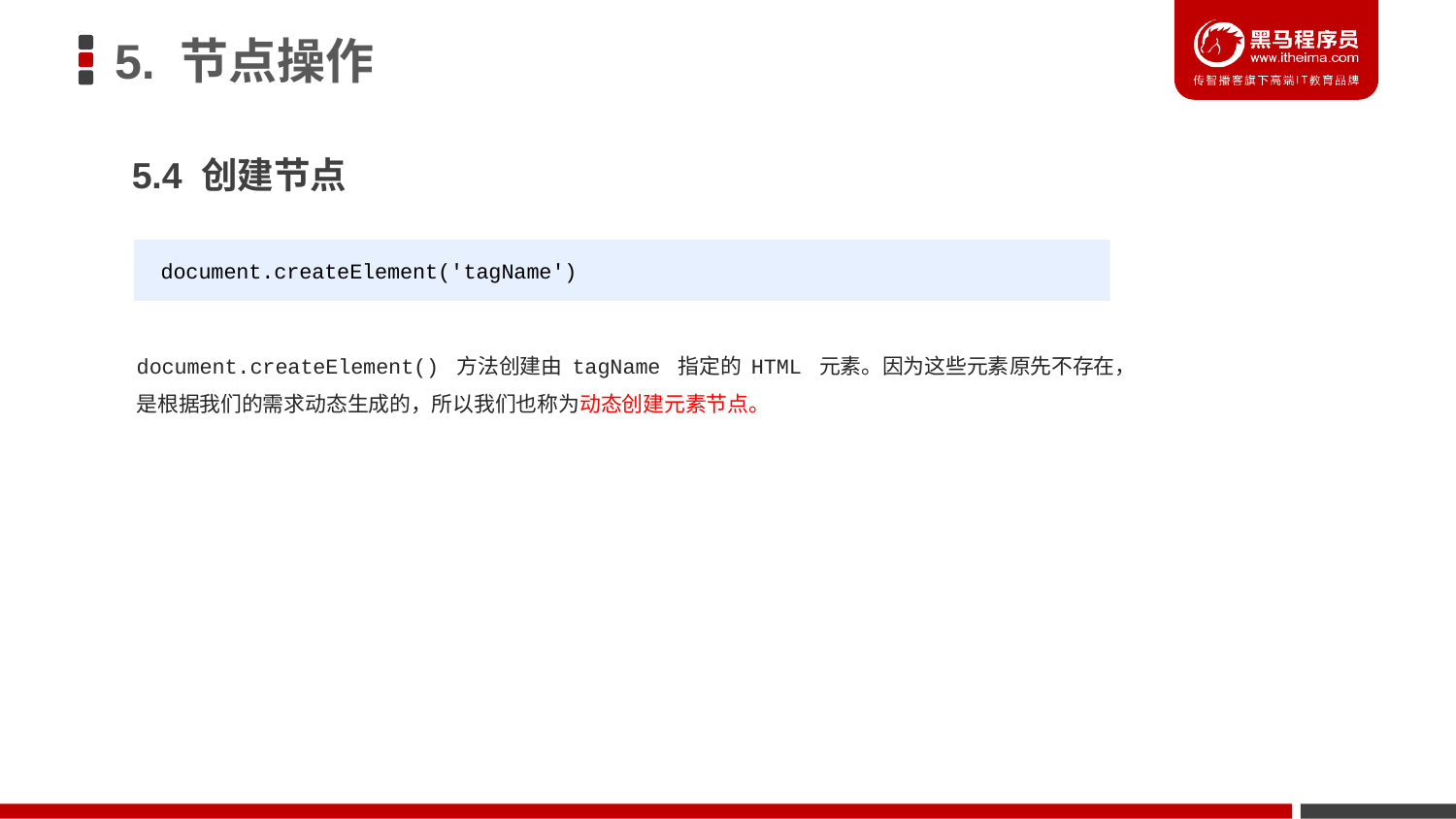

# 5. 节点操作
5.4 创建节点

 document.createElement('tagName')
document.createElement() 方法创建由 tagName 指定的 HTML 元素。因为这些元素原先不存在，是根据我们的需求动态生成的，所以我们也称为动态创建元素节点。